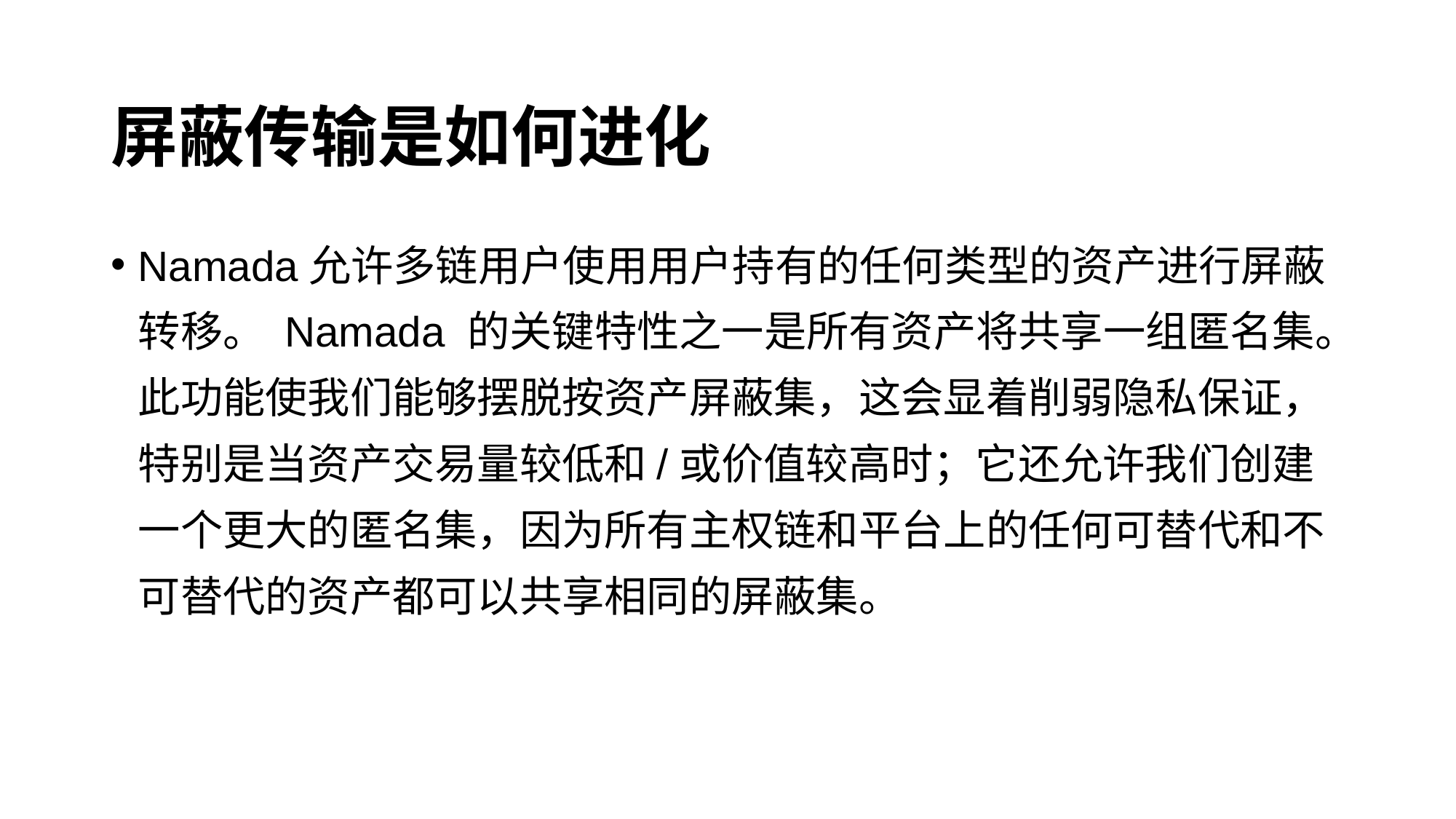

# 屏蔽传输是如何进化
Namada允许多链用户使用用户持有的任何类型的资产进行屏蔽转移。 Namada 的关键特性之一是所有资产将共享一组匿名集。此功能使我们能够摆脱按资产屏蔽集，这会显着削弱隐私保证，特别是当资产交易量较低和/或价值较高时；它还允许我们创建一个更大的匿名集，因为所有主权链和平台上的任何可替代和不可替代的资产都可以共享相同的屏蔽集。